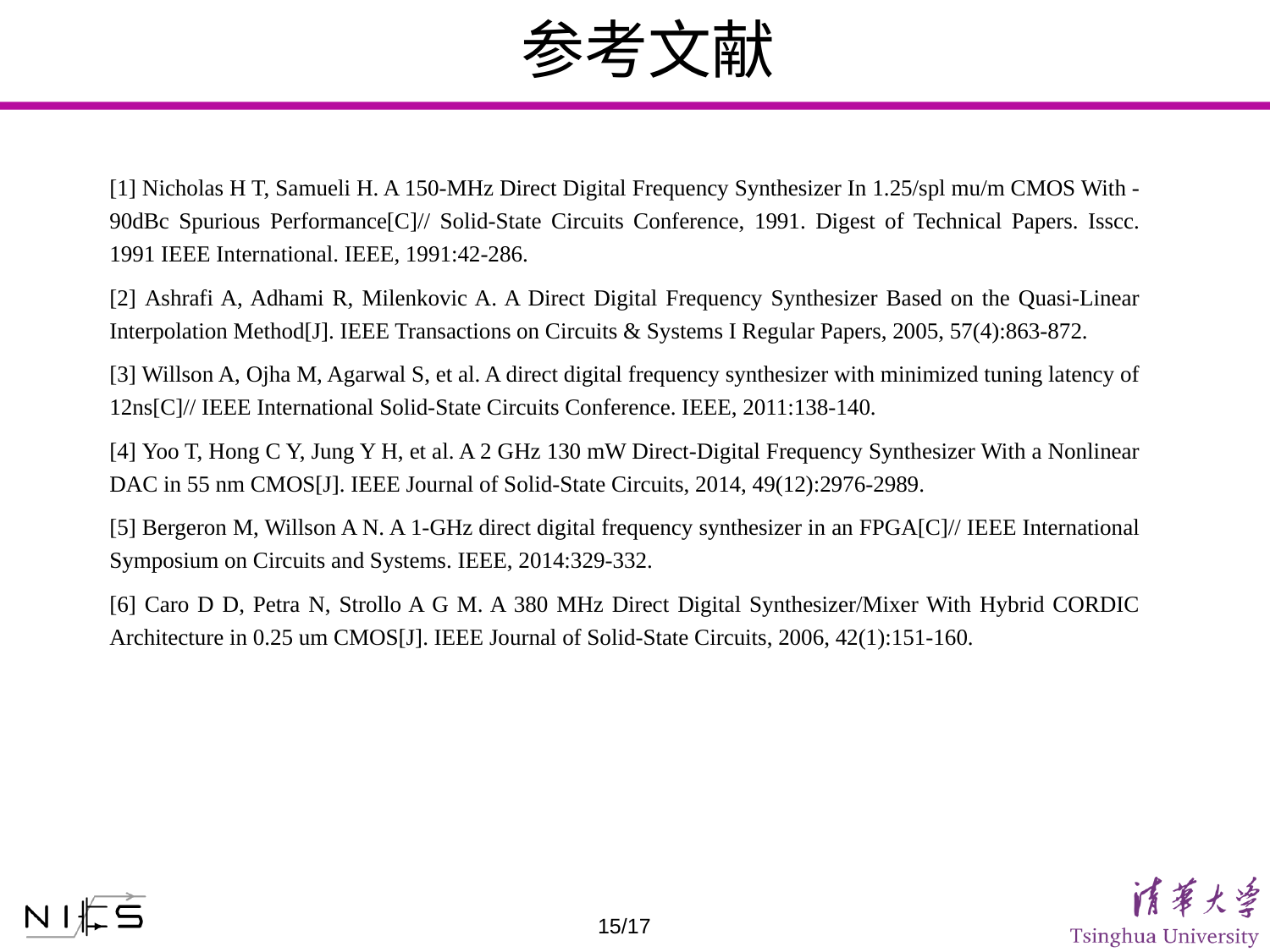

# 参考文献
[1] Nicholas H T, Samueli H. A 150-MHz Direct Digital Frequency Synthesizer In 1.25/spl mu/m CMOS With -90dBc Spurious Performance[C]// Solid-State Circuits Conference, 1991. Digest of Technical Papers. Isscc. 1991 IEEE International. IEEE, 1991:42-286.
[2] Ashrafi A, Adhami R, Milenkovic A. A Direct Digital Frequency Synthesizer Based on the Quasi-Linear Interpolation Method[J]. IEEE Transactions on Circuits & Systems I Regular Papers, 2005, 57(4):863-872.
[3] Willson A, Ojha M, Agarwal S, et al. A direct digital frequency synthesizer with minimized tuning latency of 12ns[C]// IEEE International Solid-State Circuits Conference. IEEE, 2011:138-140.
[4] Yoo T, Hong C Y, Jung Y H, et al. A 2 GHz 130 mW Direct-Digital Frequency Synthesizer With a Nonlinear DAC in 55 nm CMOS[J]. IEEE Journal of Solid-State Circuits, 2014, 49(12):2976-2989.
[5] Bergeron M, Willson A N. A 1-GHz direct digital frequency synthesizer in an FPGA[C]// IEEE International Symposium on Circuits and Systems. IEEE, 2014:329-332.
[6] Caro D D, Petra N, Strollo A G M. A 380 MHz Direct Digital Synthesizer/Mixer With Hybrid CORDIC Architecture in 0.25 um CMOS[J]. IEEE Journal of Solid-State Circuits, 2006, 42(1):151-160.
15/17